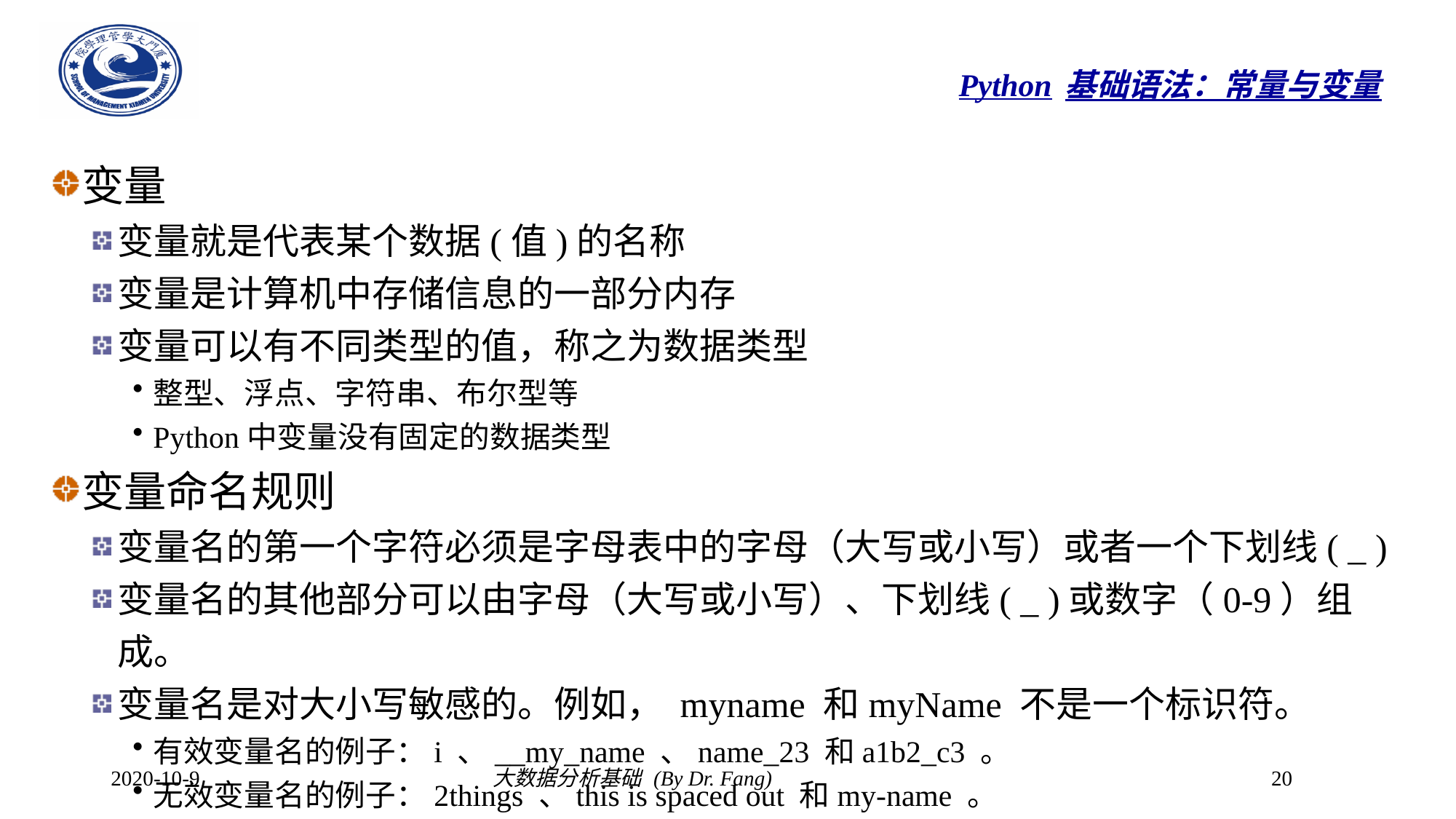

# Python基础语法：常量与变量
变量
变量就是代表某个数据(值)的名称
变量是计算机中存储信息的一部分内存
变量可以有不同类型的值，称之为数据类型
整型、浮点、字符串、布尔型等
Python中变量没有固定的数据类型
变量命名规则
变量名的第一个字符必须是字母表中的字母（大写或小写）或者一个下划线( _ )
变量名的其他部分可以由字母（大写或小写）、下划线( _ )或数字（0-9）组成。
变量名是对大小写敏感的。例如， myname 和myName 不是一个标识符。
有效变量名的例子：i 、__my_name 、name_23 和a1b2_c3 。
无效变量名的例子：2things 、this is spaced out 和my-name 。
2020-10-9
大数据分析基础 (By Dr. Fang)
20